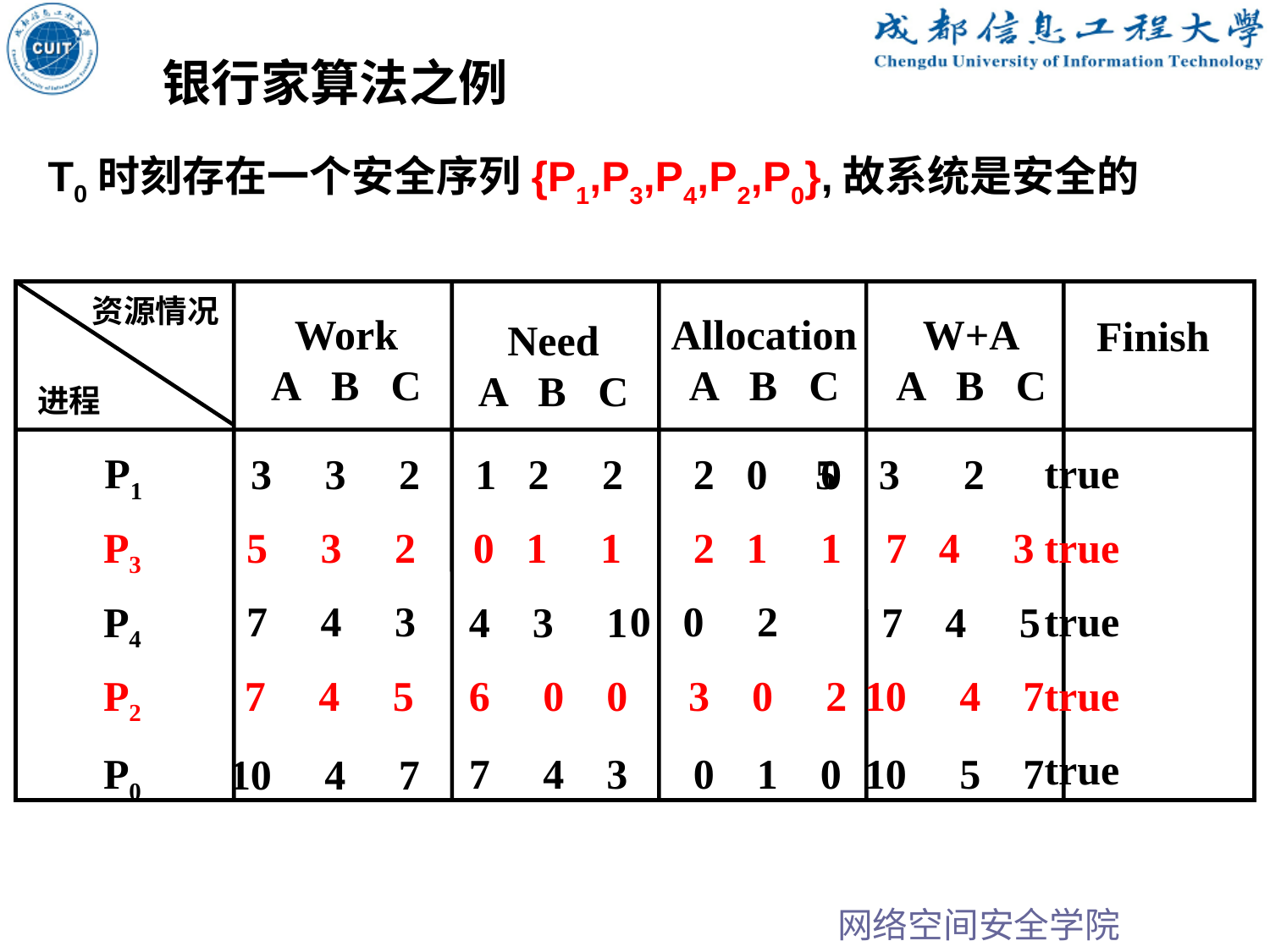

银行家算法之例
   T0时刻存在一个安全序列{P1,P3,P4,P2,P0},故系统是安全的

资源情况
Work
A   B   C
Allocation
A   B   C
W+A
A   B   C
Finish
Need
A   B   C
进程

P1
true
3     3     2
1   2     2
2   0     0
5    3      2
P3
5     3     2
0   1     1
2   1     1
7   4     3
true
7     4     3
0   0     2
true
P4
4    3     1
7    4     5
P2
7     4     5
6     0    0
3    0     2
10     4    7
true
true
P0
7     4    3
0    1    0
10     5    7
10     4     7